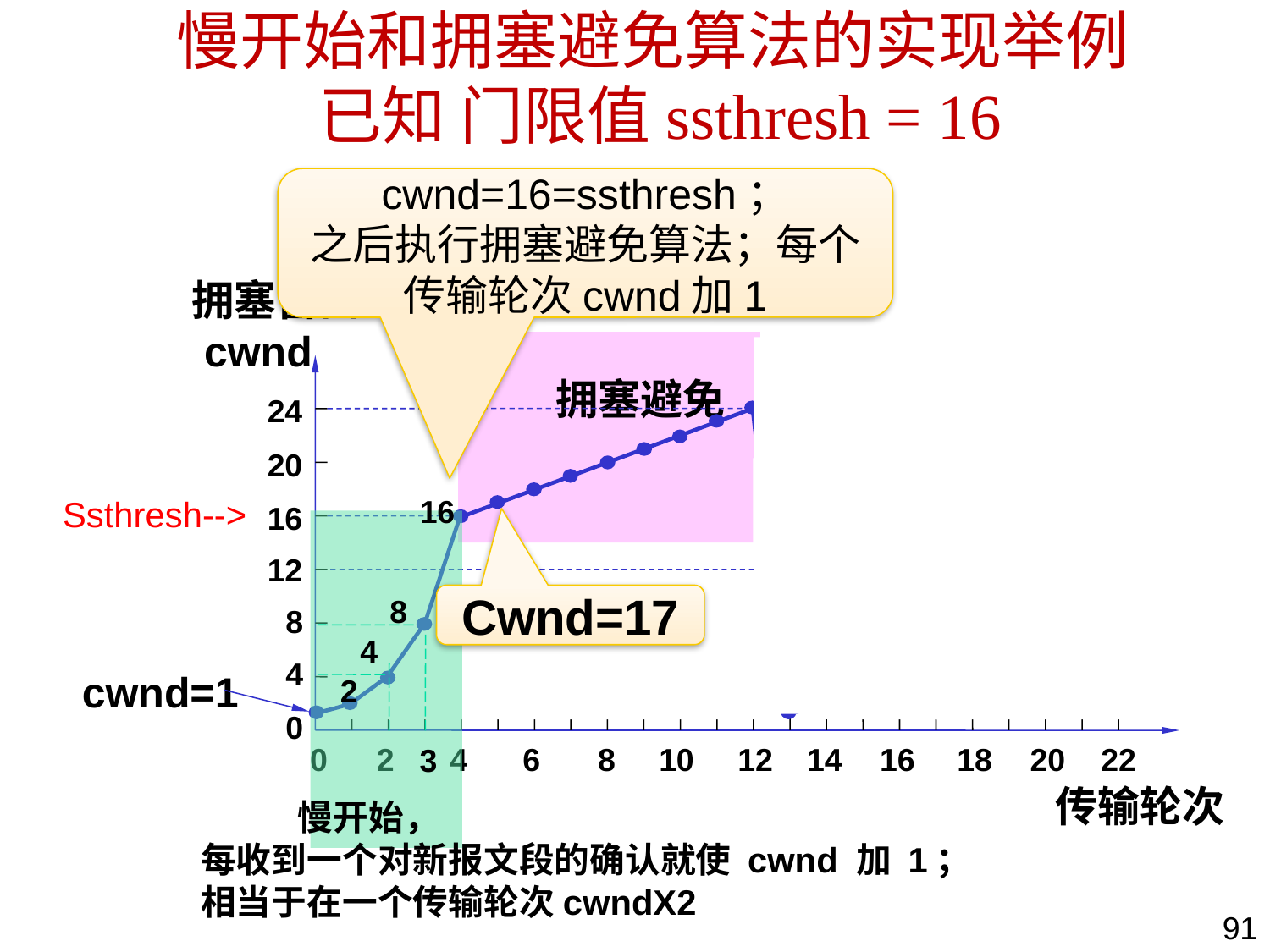

# 慢开始和拥塞避免算法的实现举例 已知 门限值ssthresh = 16
cwnd=16=ssthresh；
之后执行拥塞避免算法；每个传输轮次cwnd加1
拥塞窗口
 cwnd

拥塞避免
网络拥塞

24

20

“乘法减小”

Ssthresh-->
16
16

12

8
Cwnd=17
8

4
4
cwnd=1
2

0

0
2
4
6
8
10
12
14
16
18
20
22
3
传输轮次
           慢开始，
每收到一个对新报文段的确认就使 cwnd 加 1；
相当于在一个传输轮次cwndX2
91